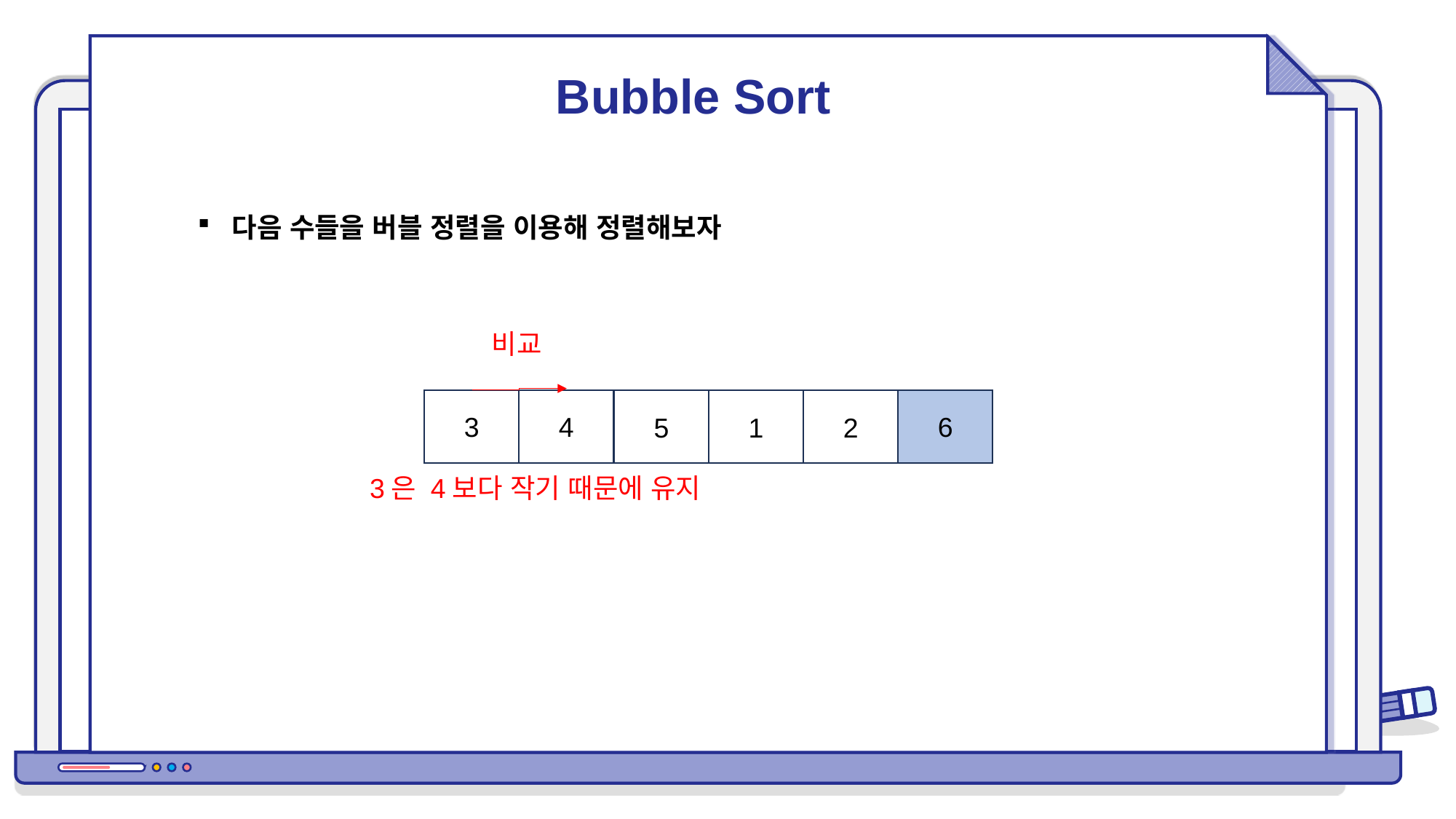

Bubble Sort

다음 수들을 버블 정렬을 이용해 정렬해보자
비교
3
4
6
2
5
1
3은 4보다 작기 때문에 유지